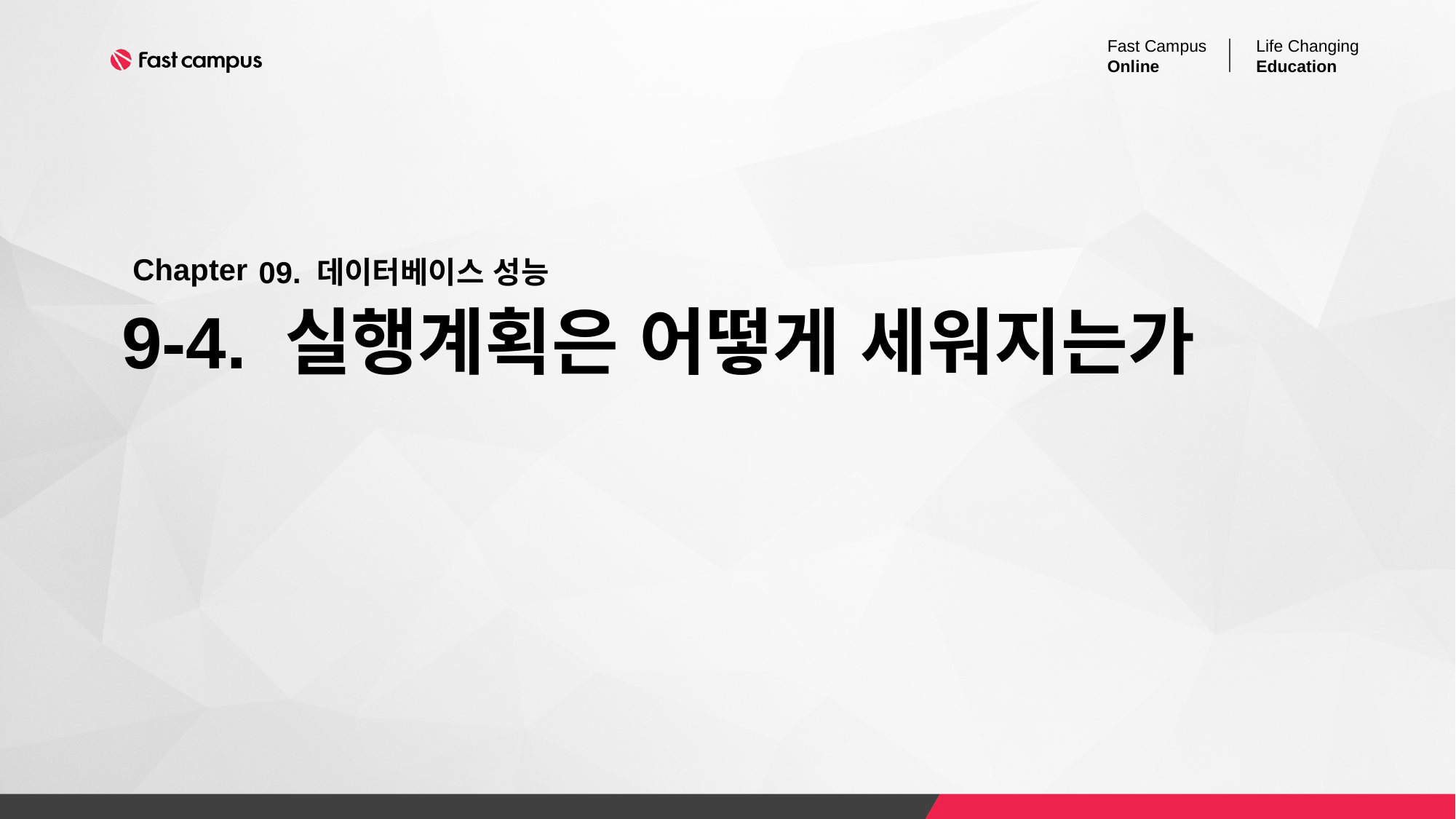

09. 데이터베이스 성능
# 9-4. 실행계획은 어떻게 세워지는가